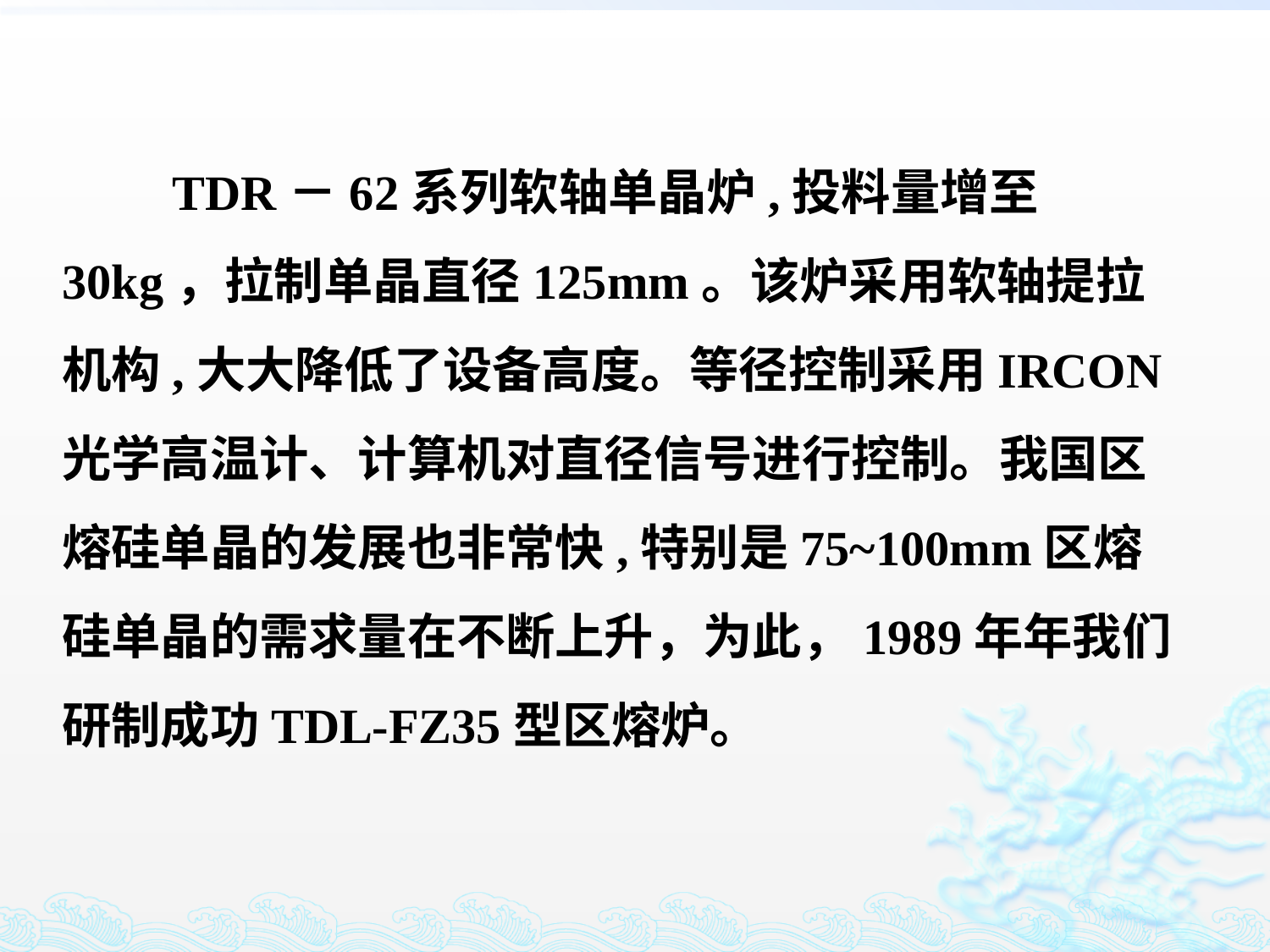

TDR－62系列软轴单晶炉,投料量增至30kg，拉制单晶直径125mm。该炉采用软轴提拉机构,大大降低了设备高度。等径控制采用IRCON光学高温计、计算机对直径信号进行控制。我国区熔硅单晶的发展也非常快,特别是75~100mm区熔硅单晶的需求量在不断上升，为此，1989年年我们研制成功TDL-FZ35型区熔炉。